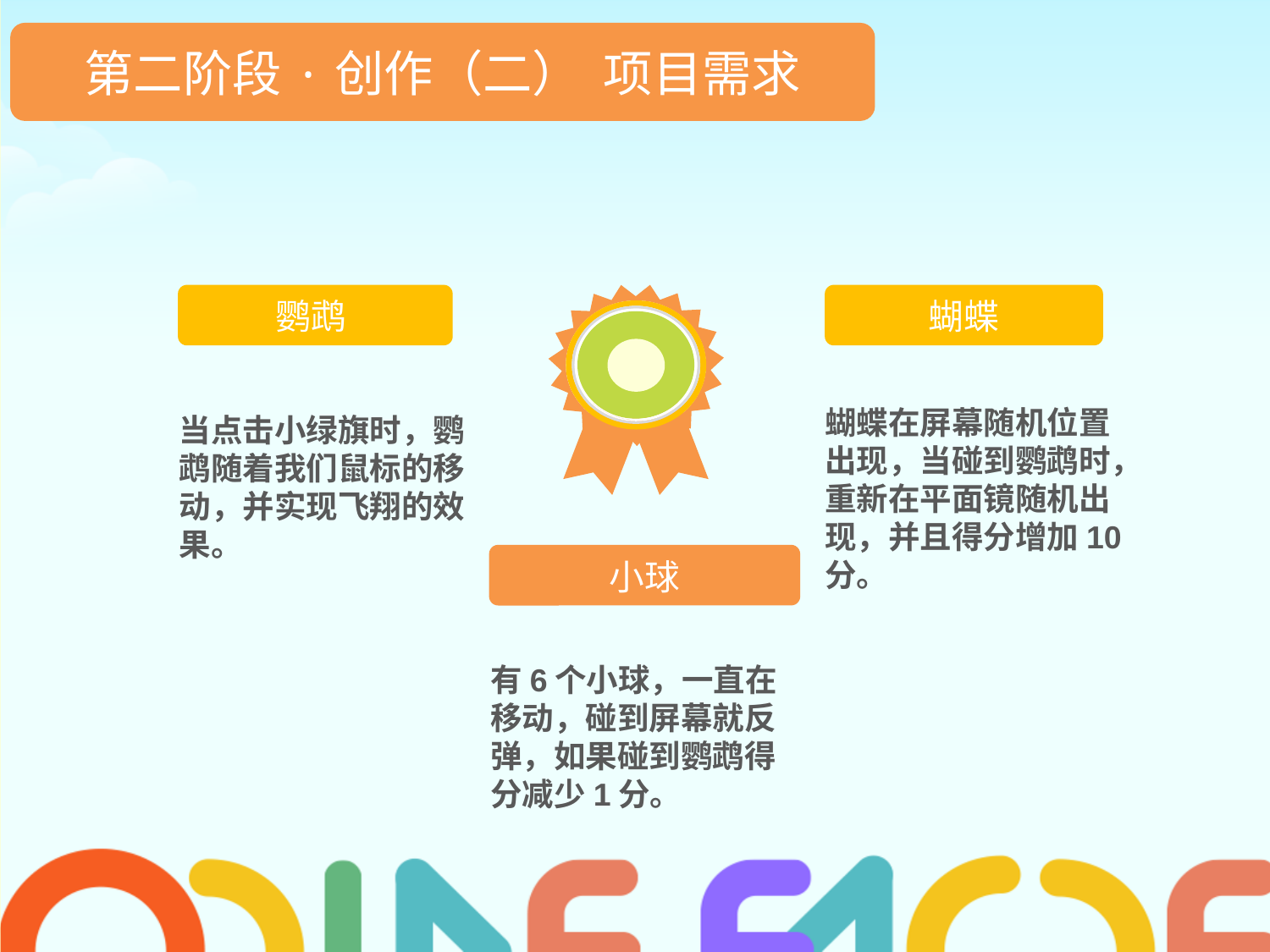

第二阶段·创作（二）  项目需求

蝴蝶

鹦鹉
蝴蝶在屏幕随机位置出现，当碰到鹦鹉时，重新在平面镜随机出现，并且得分增加10分。
当点击小绿旗时，鹦鹉随着我们鼠标的移动，并实现飞翔的效果。

小球
有6个小球，一直在移动，碰到屏幕就反弹，如果碰到鹦鹉得分减少1分。